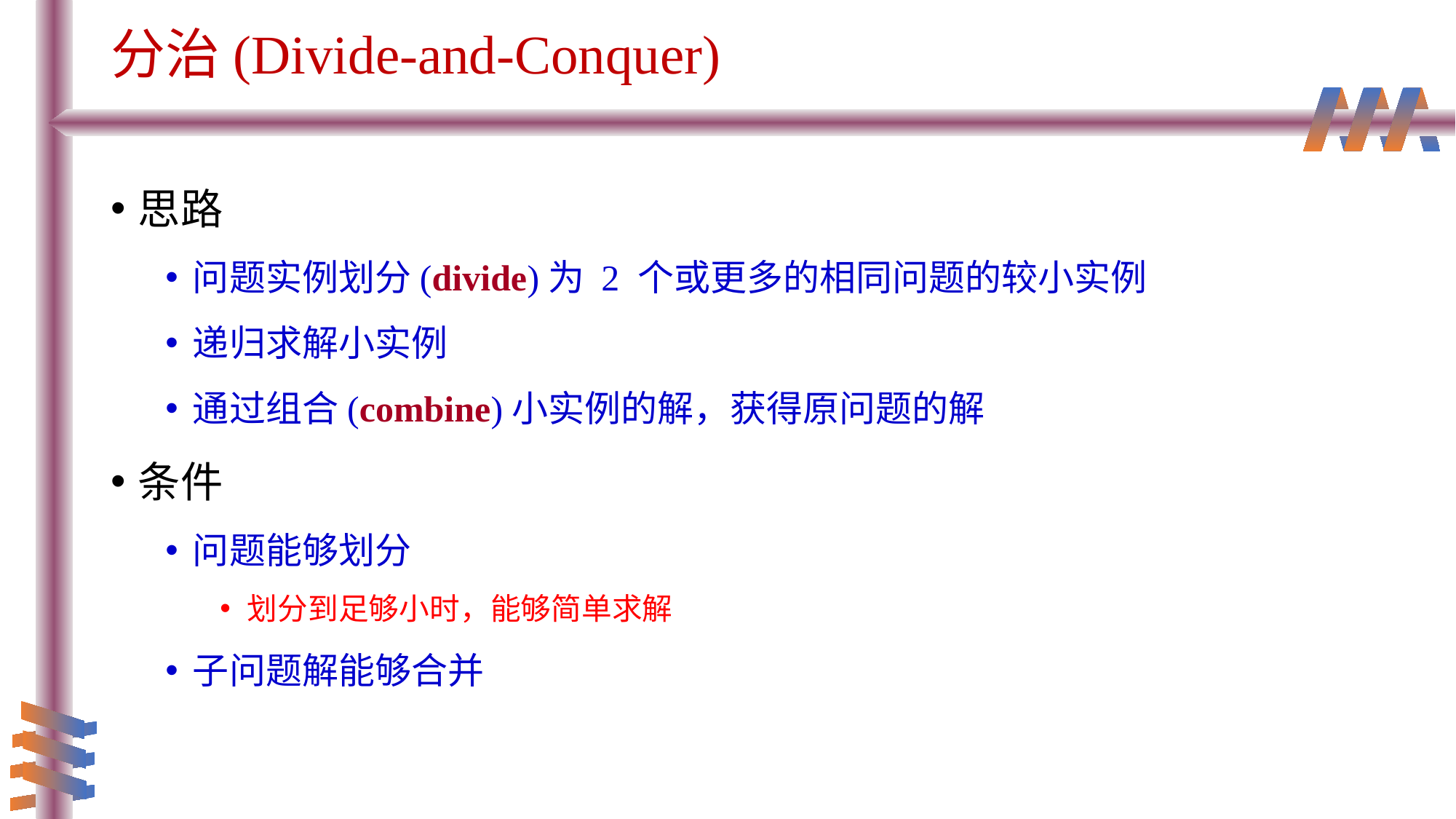

# 分治(Divide-and-Conquer)
思路
问题实例划分(divide)为 2 个或更多的相同问题的较小实例
递归求解小实例
通过组合(combine)小实例的解，获得原问题的解
条件
问题能够划分
划分到足够小时，能够简单求解
子问题解能够合并